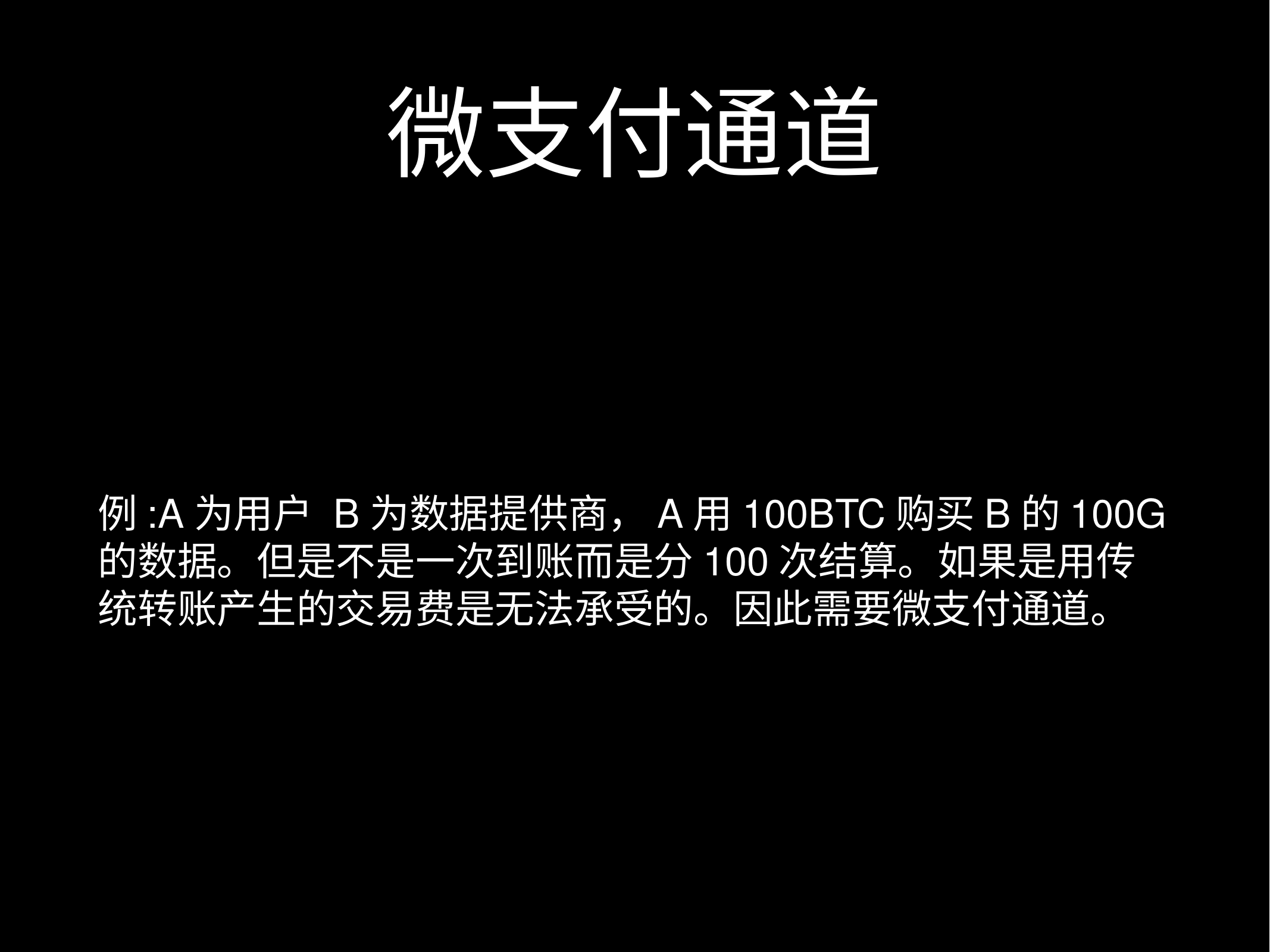

# 微支付通道
例:A为用户 B为数据提供商，A用100BTC购买B的100G的数据。但是不是一次到账而是分100次结算。如果是用传统转账产生的交易费是无法承受的。因此需要微支付通道。